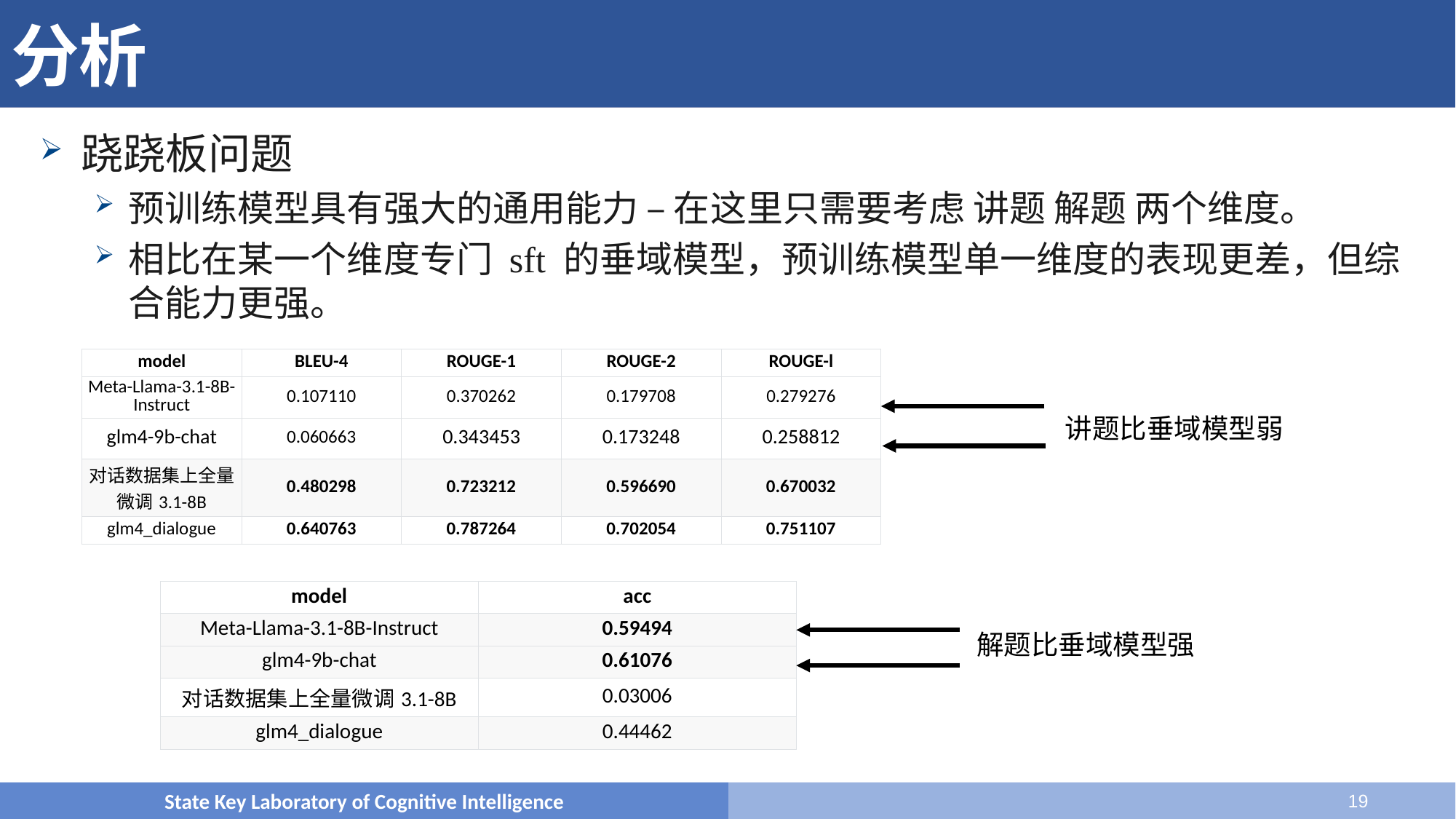

# 分析
跷跷板问题
预训练模型具有强大的通用能力 – 在这里只需要考虑 讲题 解题 两个维度。
相比在某一个维度专门 sft 的垂域模型，预训练模型单一维度的表现更差，但综合能力更强。
| model | BLEU-4 | ROUGE-1 | ROUGE-2 | ROUGE-l |
| --- | --- | --- | --- | --- |
| Meta-Llama-3.1-8B-Instruct | 0.107110 | 0.370262 | 0.179708 | 0.279276 |
| glm4-9b-chat | 0.060663 | 0.343453 | 0.173248 | 0.258812 |
| 对话数据集上全量微调3.1-8B | 0.480298 | 0.723212 | 0.596690 | 0.670032 |
| glm4\_dialogue | 0.640763 | 0.787264 | 0.702054 | 0.751107 |
讲题比垂域模型弱
| model | acc |
| --- | --- |
| Meta-Llama-3.1-8B-Instruct | 0.59494 |
| glm4-9b-chat | 0.61076 |
| 对话数据集上全量微调3.1-8B | 0.03006 |
| glm4\_dialogue | 0.44462 |
解题比垂域模型强
State Key Laboratory of Cognitive Intelligence
19